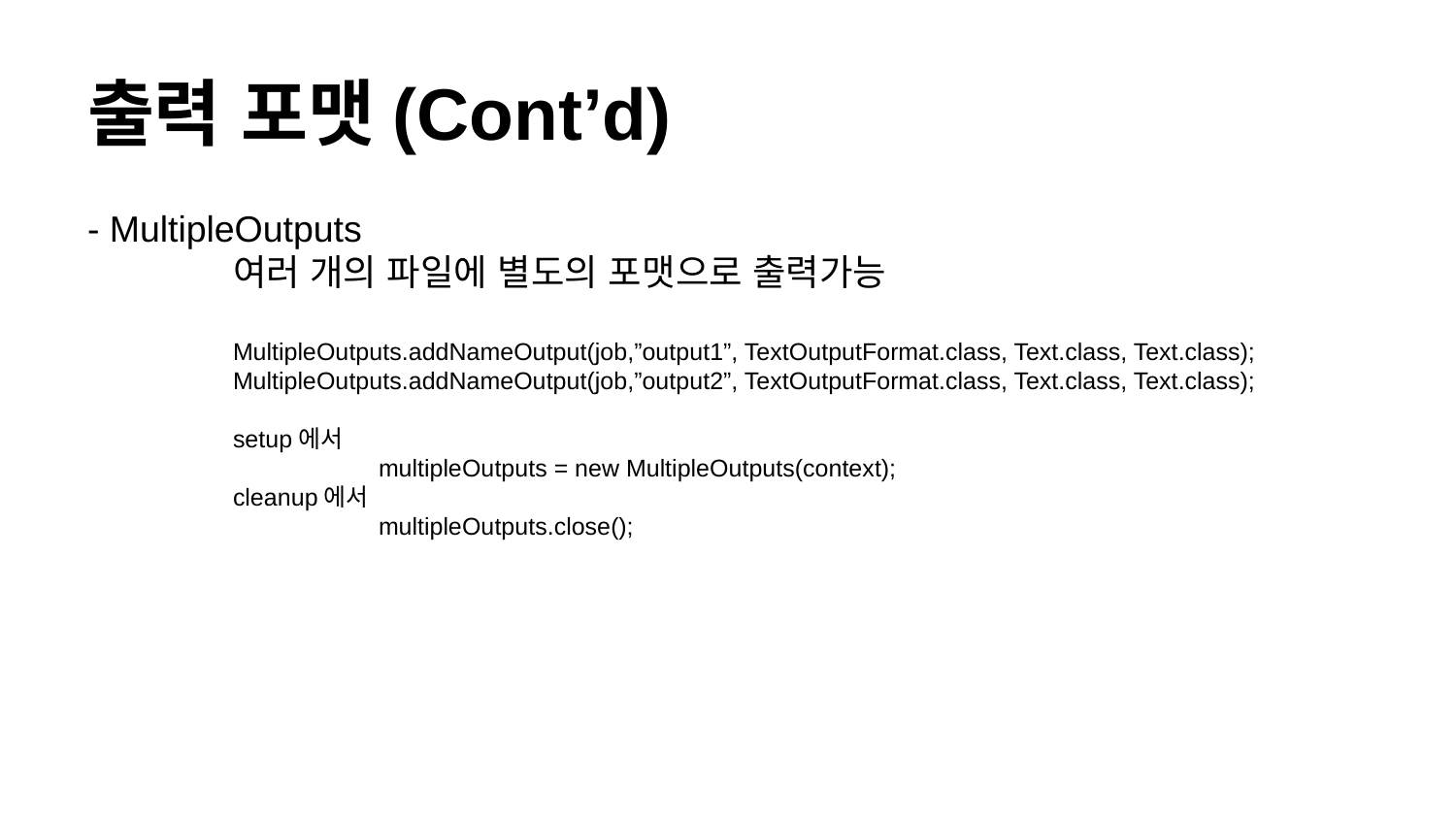

# 출력 포맷(Cont’d)
- MultipleOutputs
	여러 개의 파일에 별도의 포맷으로 출력가능

	MultipleOutputs.addNameOutput(job,”output1”, TextOutputFormat.class, Text.class, Text.class);
	MultipleOutputs.addNameOutput(job,”output2”, TextOutputFormat.class, Text.class, Text.class);

	setup에서
		multipleOutputs = new MultipleOutputs(context);
	cleanup에서
		multipleOutputs.close();